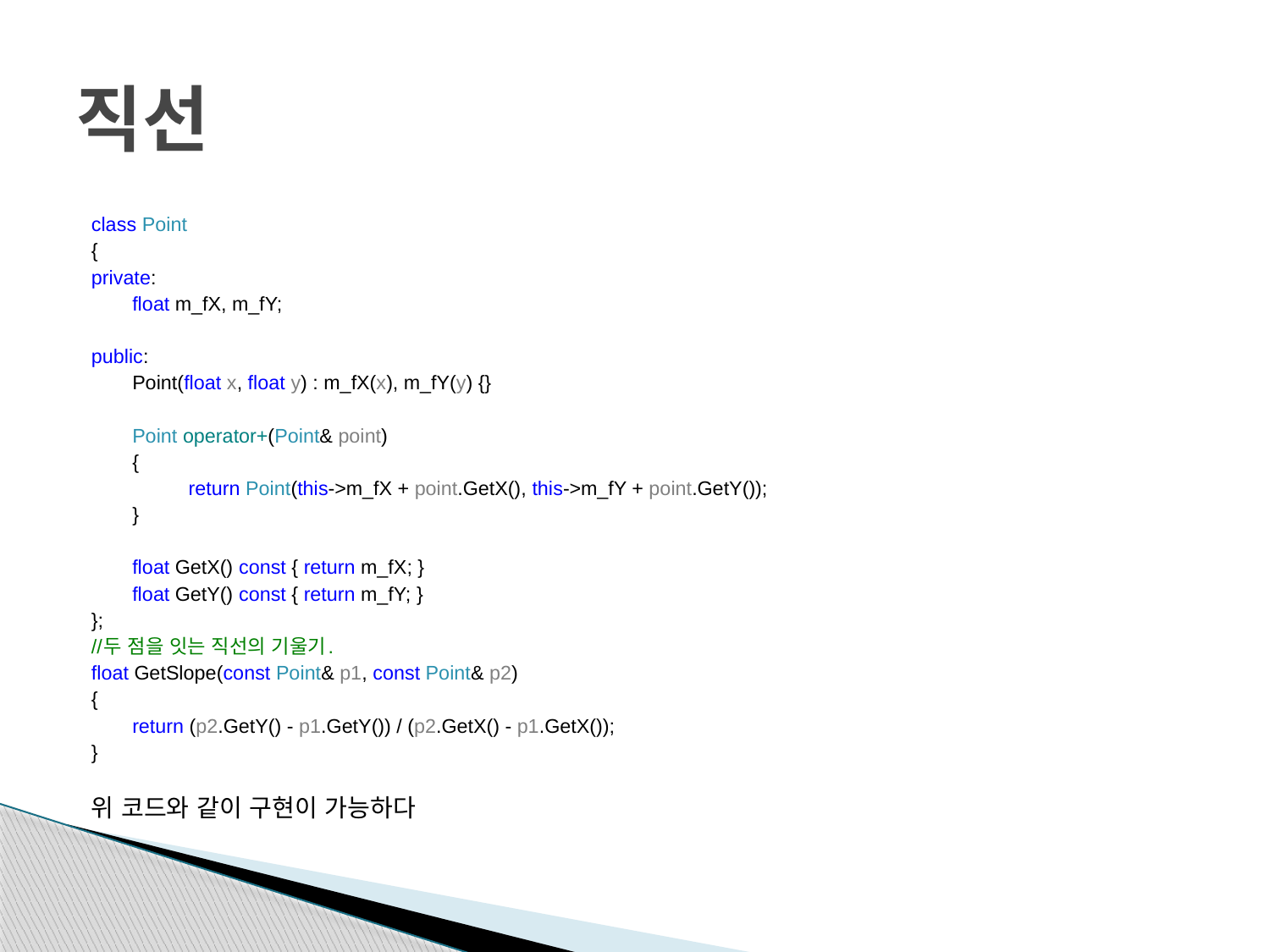

# 직선
class Point
{
private:
	 float m_fX, m_fY;

public:
	 Point(float x, float y) : m_fX(x), m_fY(y) {}

	 Point operator+(Point& point)
	 {
	  	  return Point(this->m_fX + point.GetX(), this->m_fY + point.GetY());
	 }

	 float GetX() const { return m_fX; }
	 float GetY() const { return m_fY; }
};
//두 점을 잇는 직선의 기울기.
float GetSlope(const Point& p1, const Point& p2)
{
	 return (p2.GetY() - p1.GetY()) / (p2.GetX() - p1.GetX());
}

위 코드와 같이 구현이 가능하다